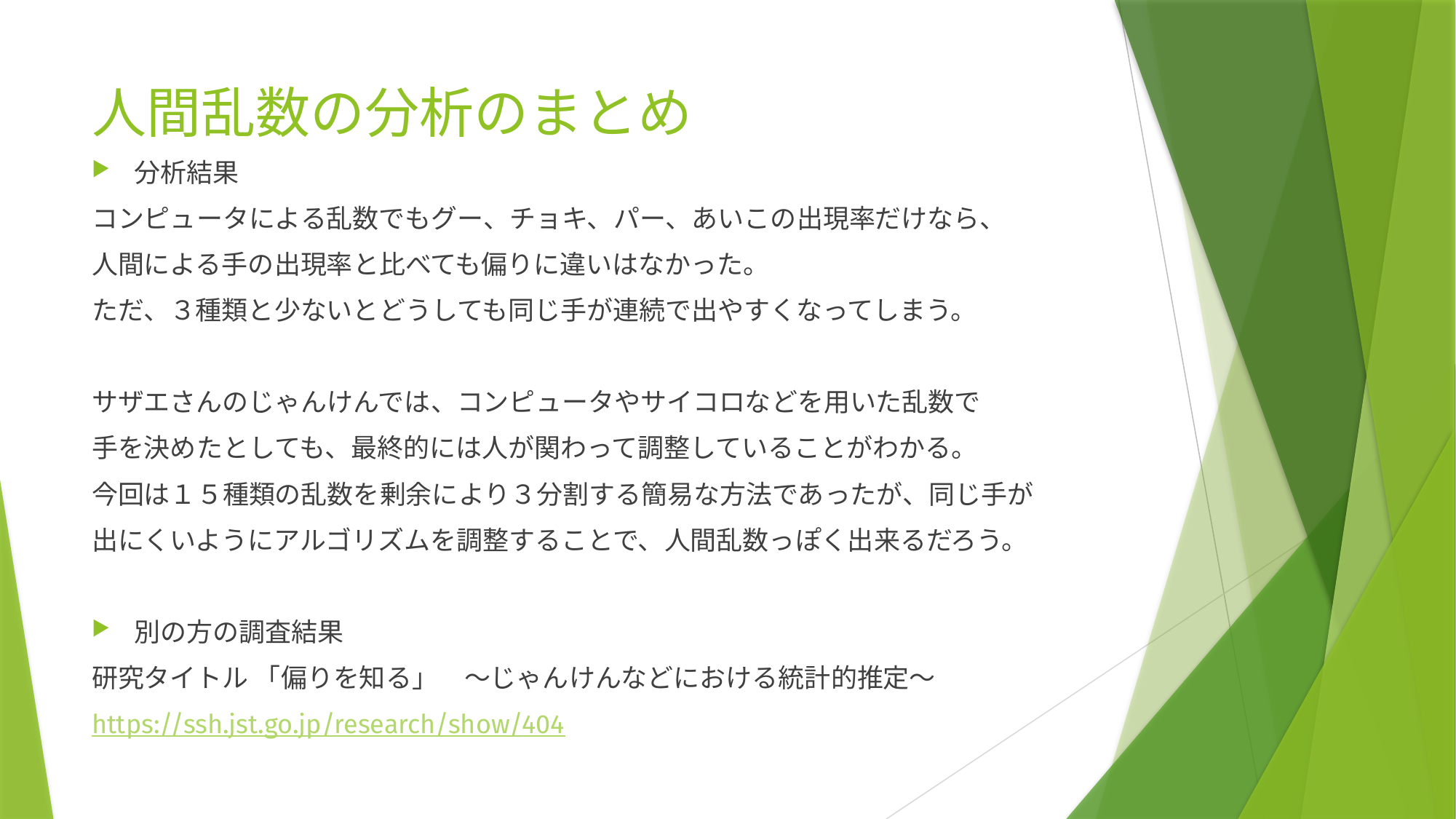

# 人間乱数の分析のまとめ
分析結果
コンピュータによる乱数でもグー、チョキ、パー、あいこの出現率だけなら、
人間による手の出現率と比べても偏りに違いはなかった。
ただ、３種類と少ないとどうしても同じ手が連続で出やすくなってしまう。

サザエさんのじゃんけんでは、コンピュータやサイコロなどを用いた乱数で
手を決めたとしても、最終的には人が関わって調整していることがわかる。
今回は１５種類の乱数を剰余により３分割する簡易な方法であったが、同じ手が
出にくいようにアルゴリズムを調整することで、人間乱数っぽく出来るだろう。

別の方の調査結果
研究タイトル 「偏りを知る」　～じゃんけんなどにおける統計的推定～
https://ssh.jst.go.jp/research/show/404